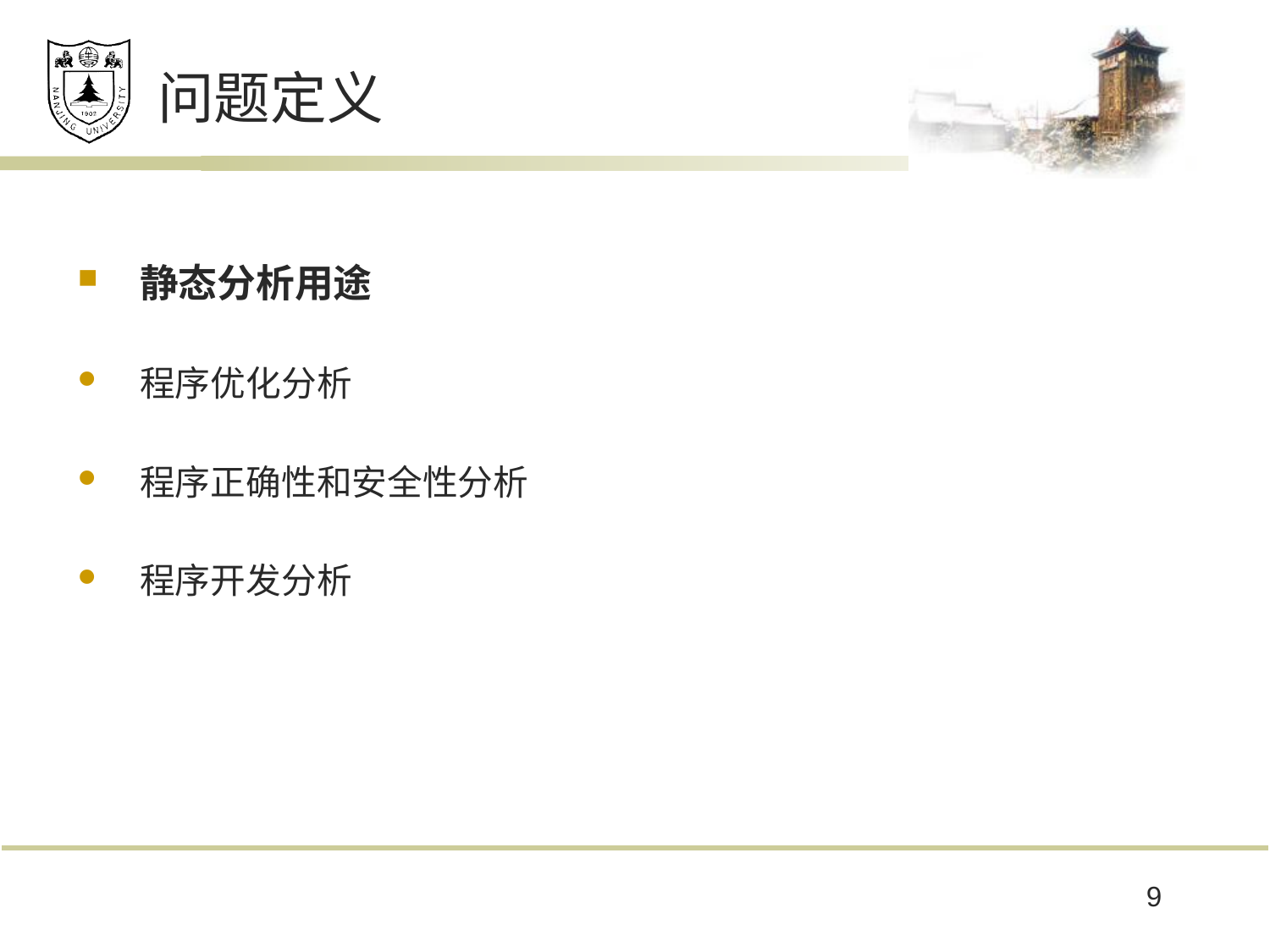

# 问题定义

静态分析用途

程序优化分析

程序正确性和安全性分析

程序开发分析

9